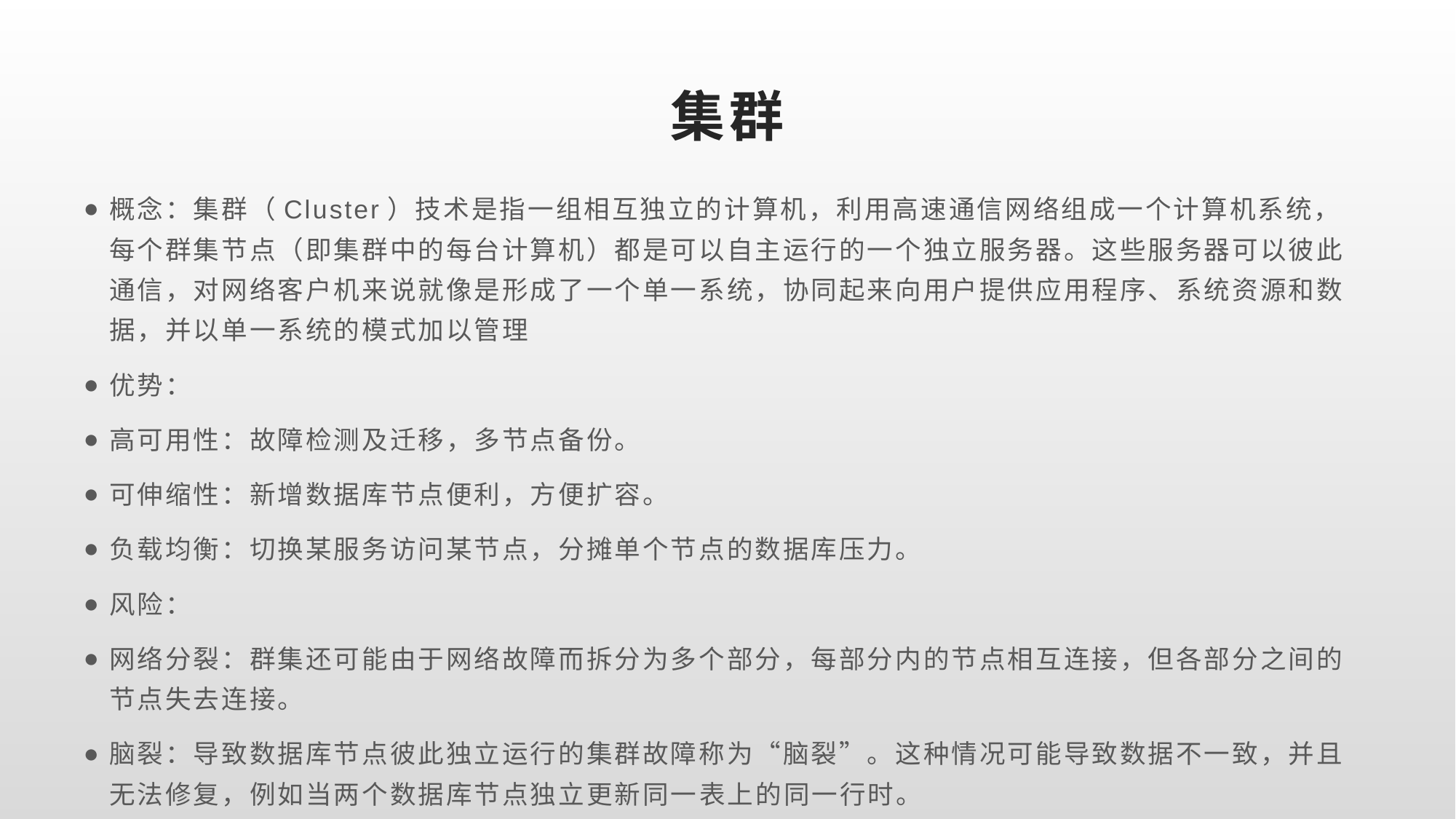

# 集群
概念：集群（Cluster）技术是指一组相互独立的计算机，利用高速通信网络组成一个计算机系统，每个群集节点（即集群中的每台计算机）都是可以自主运行的一个独立服务器。这些服务器可以彼此通信，对网络客户机来说就像是形成了一个单一系统，协同起来向用户提供应用程序、系统资源和数据，并以单一系统的模式加以管理
优势：
高可用性：故障检测及迁移，多节点备份。
可伸缩性：新增数据库节点便利，方便扩容。
负载均衡：切换某服务访问某节点，分摊单个节点的数据库压力。
风险：
网络分裂：群集还可能由于网络故障而拆分为多个部分，每部分内的节点相互连接，但各部分之间的节点失去连接。
脑裂：导致数据库节点彼此独立运行的集群故障称为“脑裂”。这种情况可能导致数据不一致，并且无法修复，例如当两个数据库节点独立更新同一表上的同一行时。